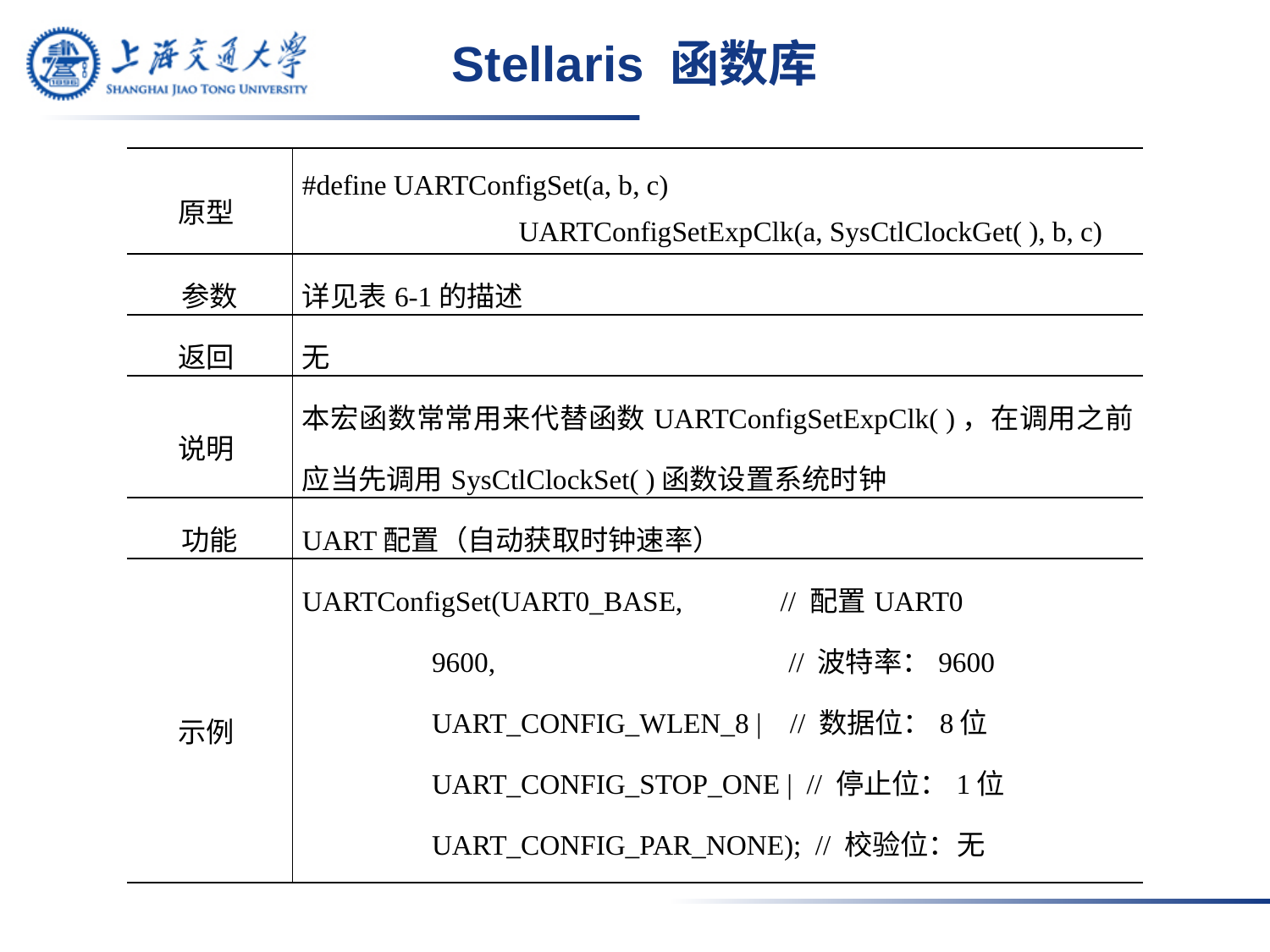

# Stellaris 函数库
| 原型 | #define UARTConfigSet(a, b, c) UARTConfigSetExpClk(a, SysCtlClockGet( ), b, c) |
| --- | --- |
| 参数 | 详见表6-1的描述 |
| 返回 | 无 |
| 说明 | 本宏函数常常用来代替函数UARTConfigSetExpClk( )，在调用之前应当先调用SysCtlClockSet( )函数设置系统时钟 |
| 功能 | UART配置（自动获取时钟速率） |
| 示例 | UARTConfigSet(UART0\_BASE, // 配置UART0 9600, // 波特率：9600 UART\_CONFIG\_WLEN\_8 | // 数据位：8位 UART\_CONFIG\_STOP\_ONE | // 停止位：1位 UART\_CONFIG\_PAR\_NONE); // 校验位：无 |